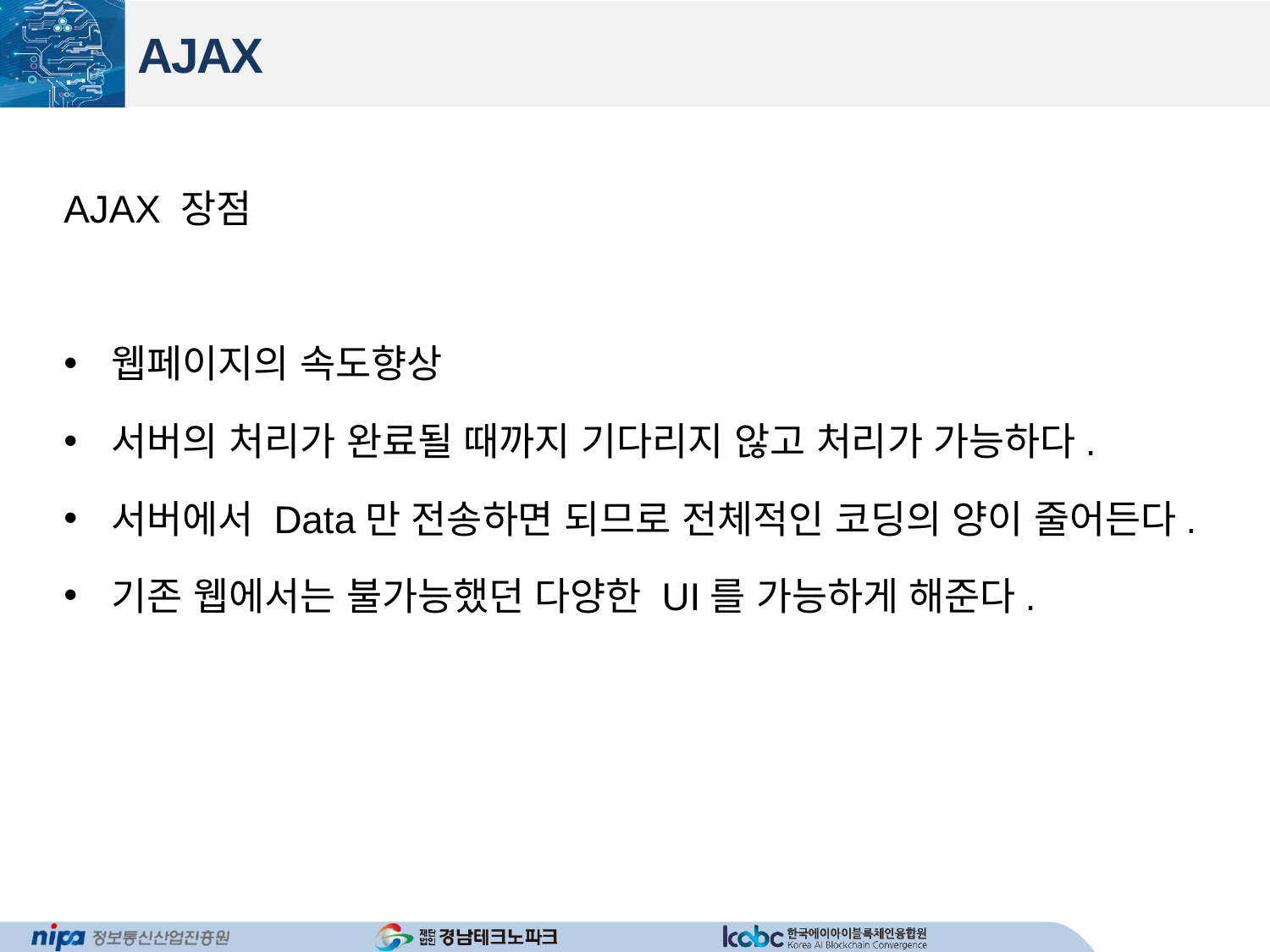

# AJAX
AJAX 장점

웹페이지의 속도향상
서버의 처리가 완료될 때까지 기다리지 않고 처리가 가능하다.
서버에서 Data만 전송하면 되므로 전체적인 코딩의 양이 줄어든다.
기존 웹에서는 불가능했던 다양한 UI를 가능하게 해준다.